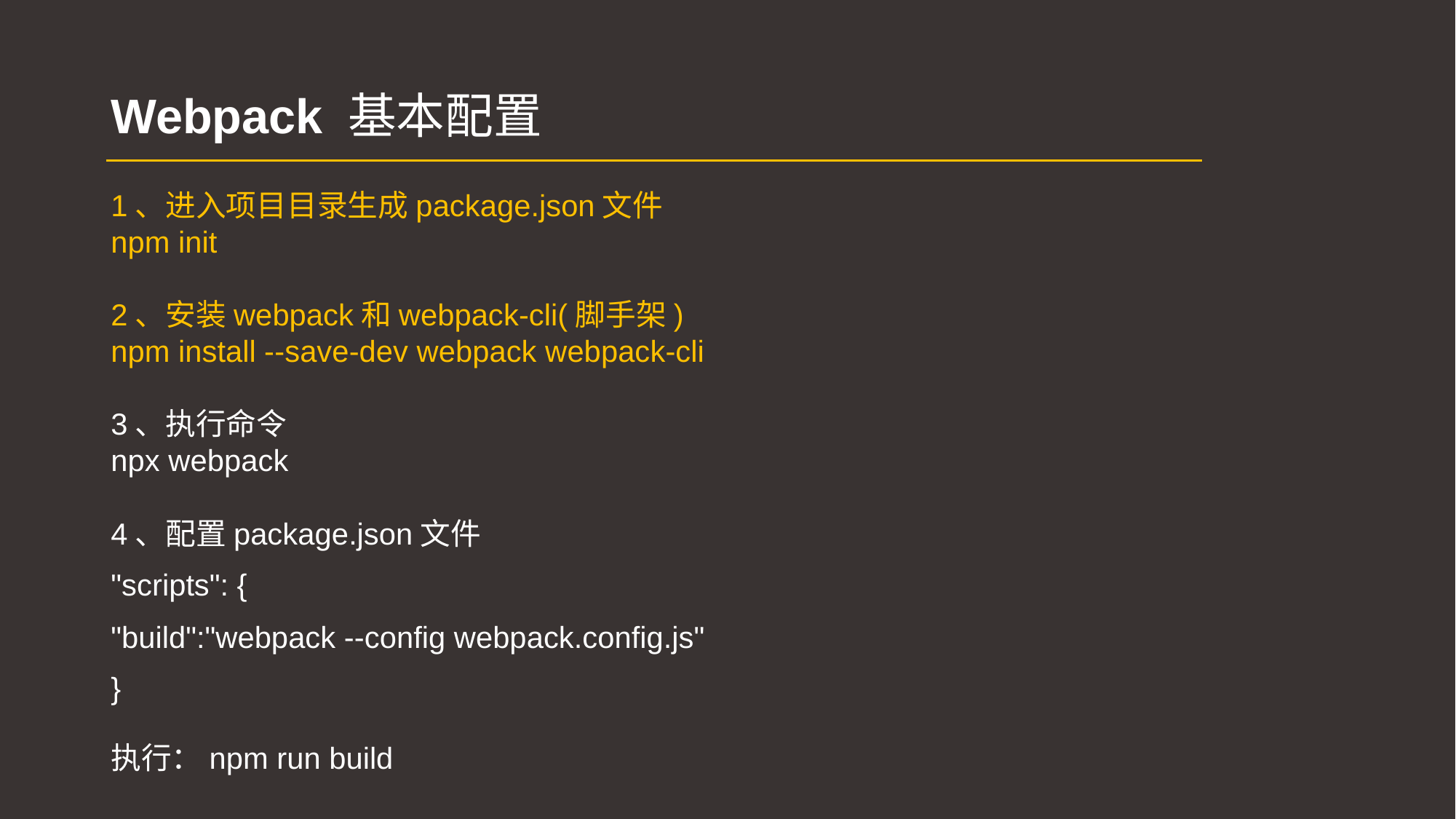

# Webpack 基本配置
1、进入项目目录生成package.json文件
npm init

2、安装webpack和webpack-cli(脚手架)
npm install --save-dev webpack webpack-cli

3、执行命令
npx webpack

4、配置package.json文件
"scripts": {
"build":"webpack --config webpack.config.js"
}
执行：npm run build